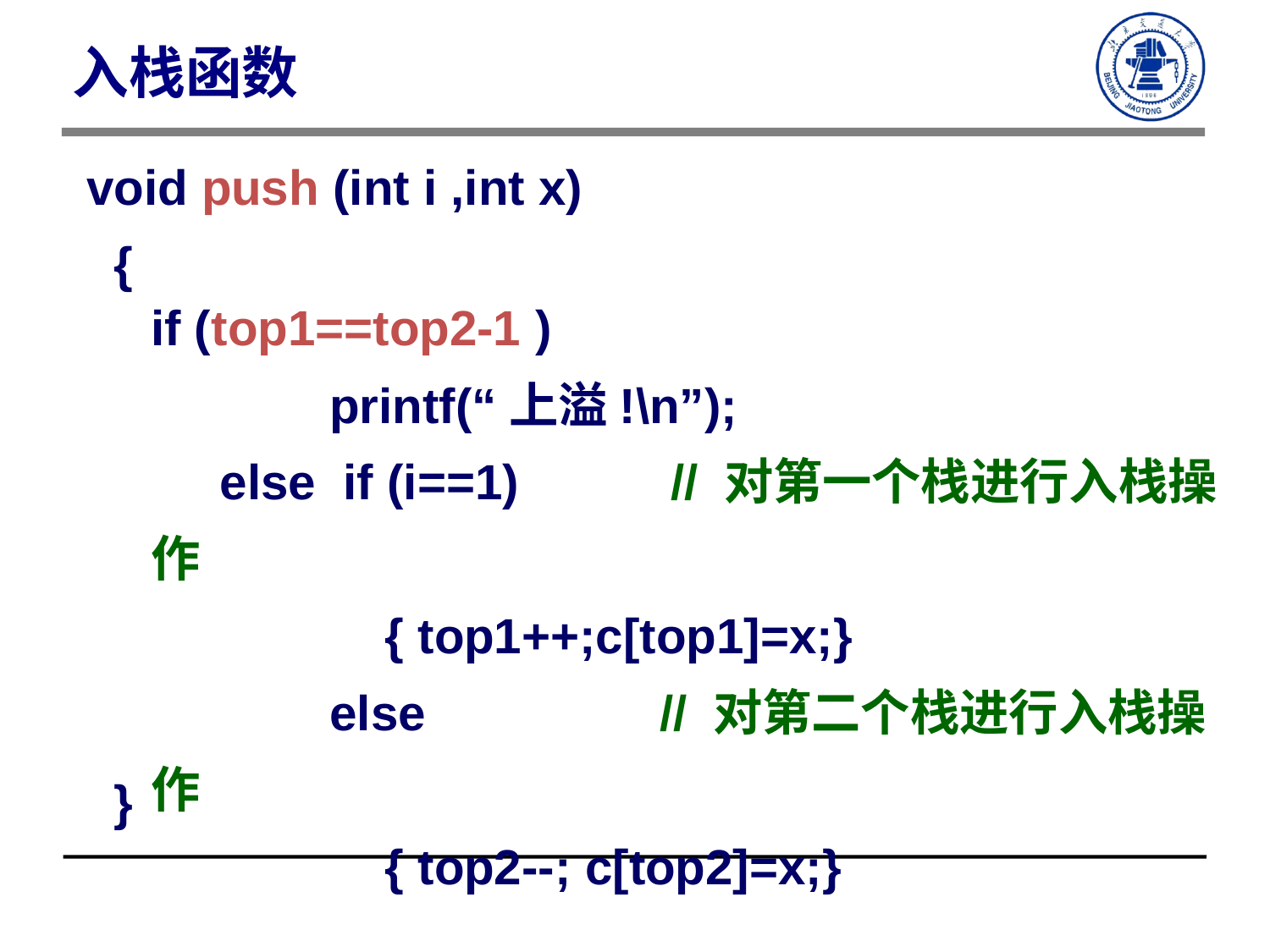

入栈函数
void push (int i ,int x)
  {

  }
if (top1==top2-1 )
             printf(“上溢!\n”);
     else  if (i==1)           // 对第一个栈进行入栈操作
                 { top1++;c[top1]=x;}
             else                 // 对第二个栈进行入栈操作
                 { top2--; c[top2]=x;}